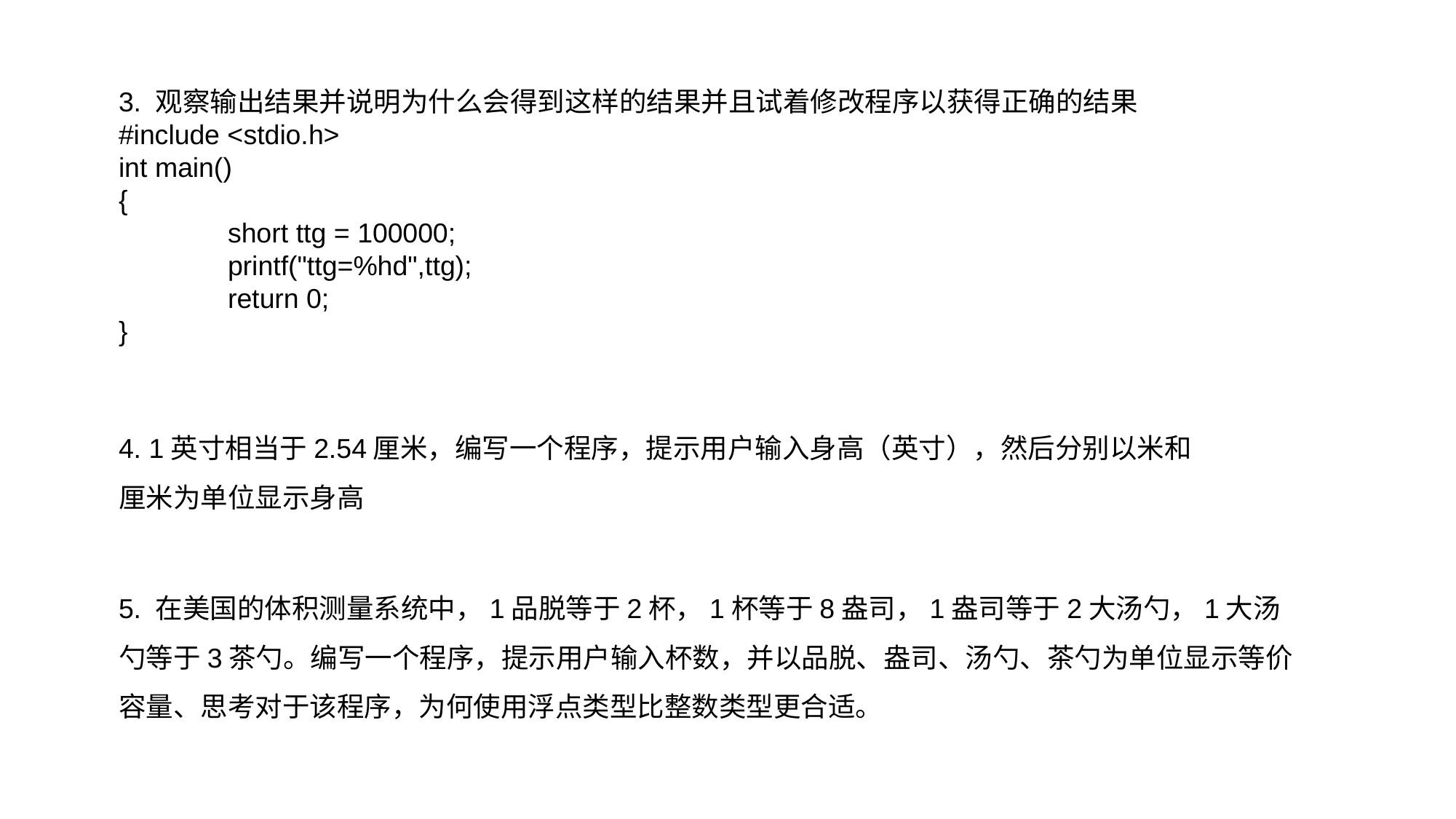

3. 观察输出结果并说明为什么会得到这样的结果并且试着修改程序以获得正确的结果
#include <stdio.h>
int main()
{
	short ttg = 100000;
	printf("ttg=%hd",ttg);
	return 0;
}
4. 1英寸相当于2.54厘米，编写一个程序，提示用户输入身高（英寸），然后分别以米和厘米为单位显示身高
5. 在美国的体积测量系统中，1品脱等于2杯，1杯等于8盎司，1盎司等于2大汤勺，1大汤勺等于3茶勺。编写一个程序，提示用户输入杯数，并以品脱、盎司、汤勺、茶勺为单位显示等价容量、思考对于该程序，为何使用浮点类型比整数类型更合适。